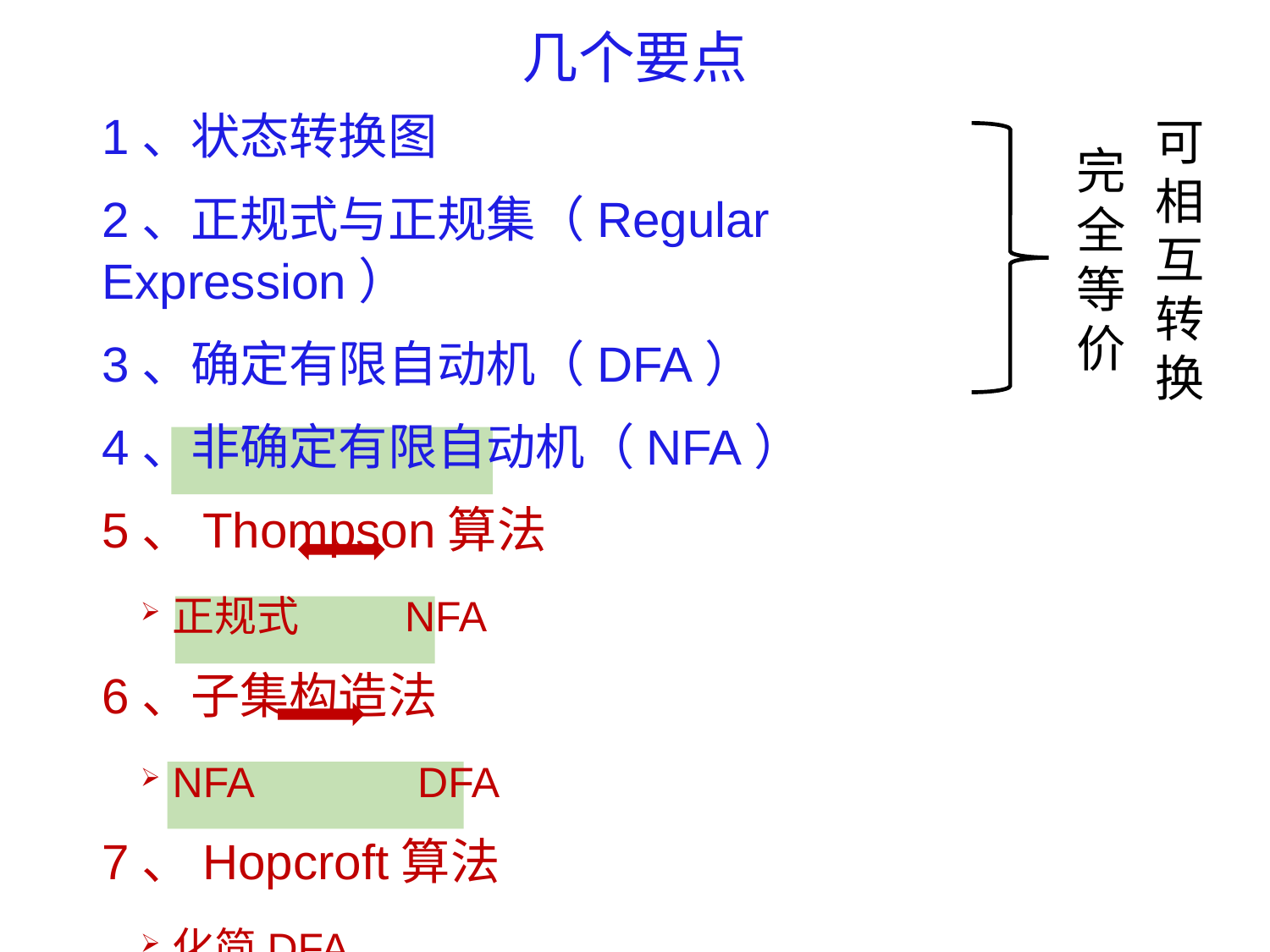

# 几个要点
1、状态转换图
2、正规式与正规集（Regular Expression）
3、确定有限自动机（DFA）
4、非确定有限自动机（NFA）
5、Thompson算法
正规式          NFA
6、子集构造法
NFA              DFA
7、Hopcroft算法
化简DFA
可相互转换
完全等价